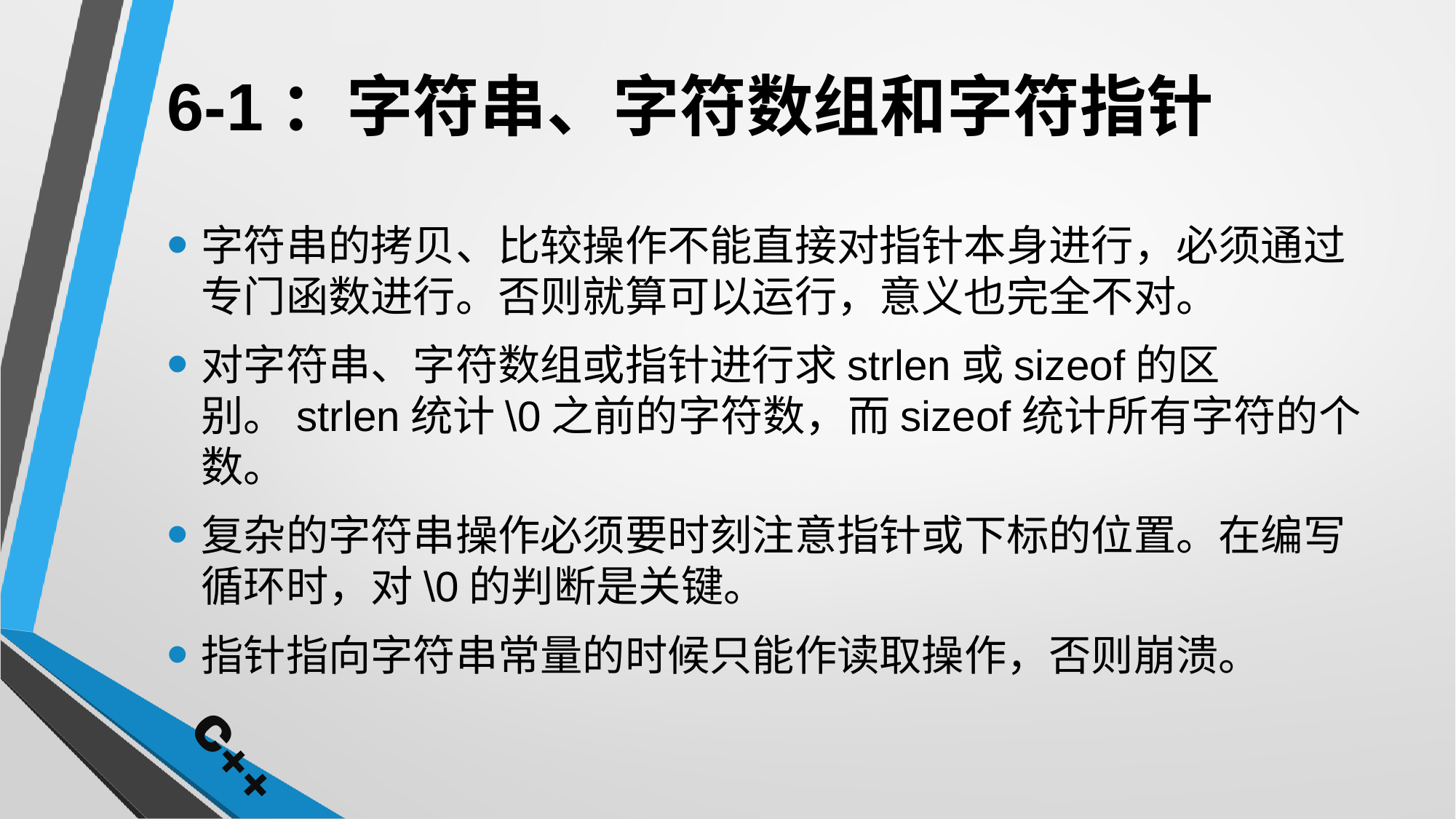

# 6-1：字符串、字符数组和字符指针
字符串的拷贝、比较操作不能直接对指针本身进行，必须通过专门函数进行。否则就算可以运行，意义也完全不对。
对字符串、字符数组或指针进行求strlen或sizeof的区别。strlen统计\0之前的字符数，而sizeof统计所有字符的个数。
复杂的字符串操作必须要时刻注意指针或下标的位置。在编写循环时，对\0的判断是关键。
指针指向字符串常量的时候只能作读取操作，否则崩溃。